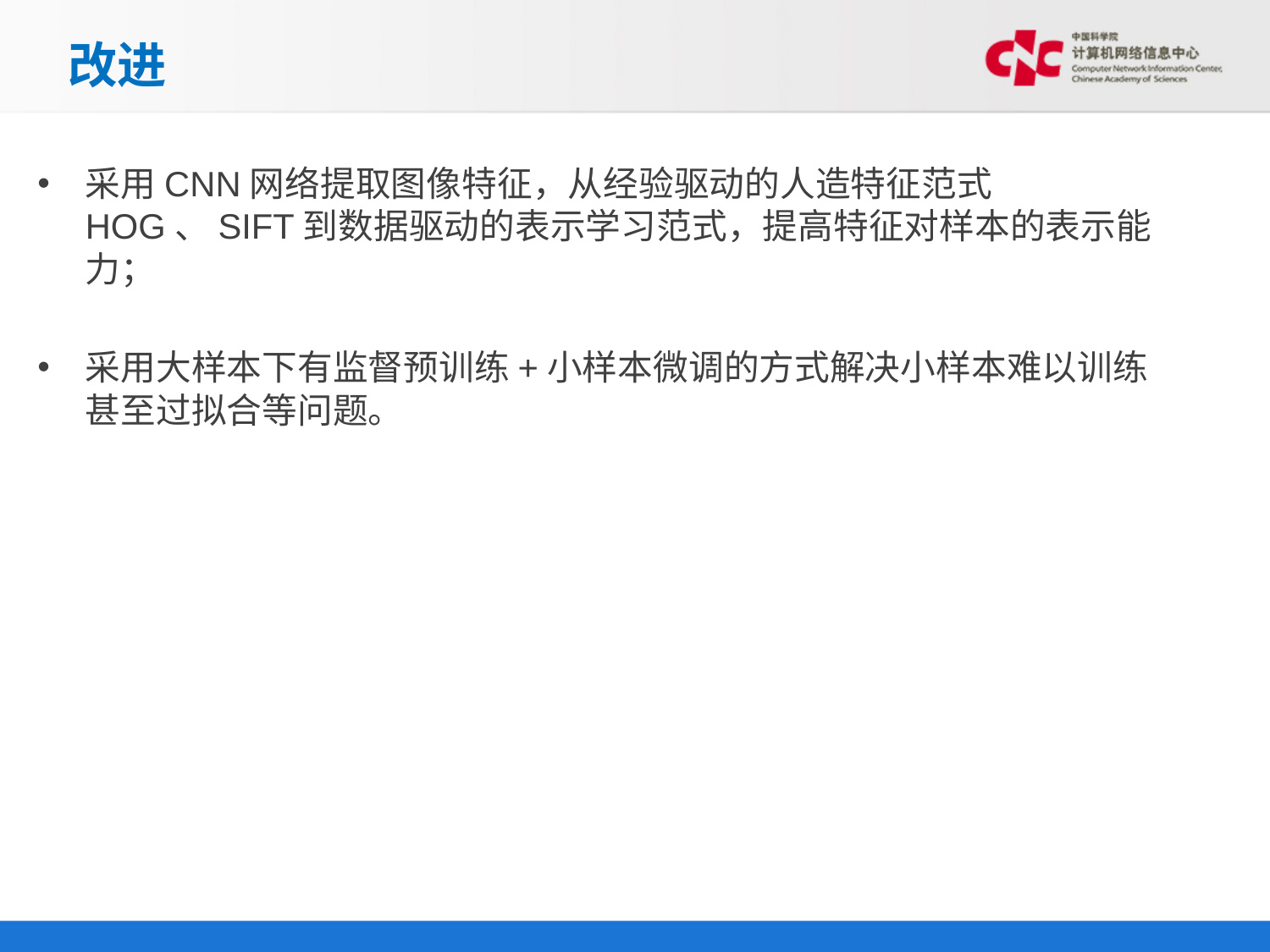

# 改进
采用CNN网络提取图像特征，从经验驱动的人造特征范式HOG、SIFT到数据驱动的表示学习范式，提高特征对样本的表示能力；

采用大样本下有监督预训练+小样本微调的方式解决小样本难以训练甚至过拟合等问题。